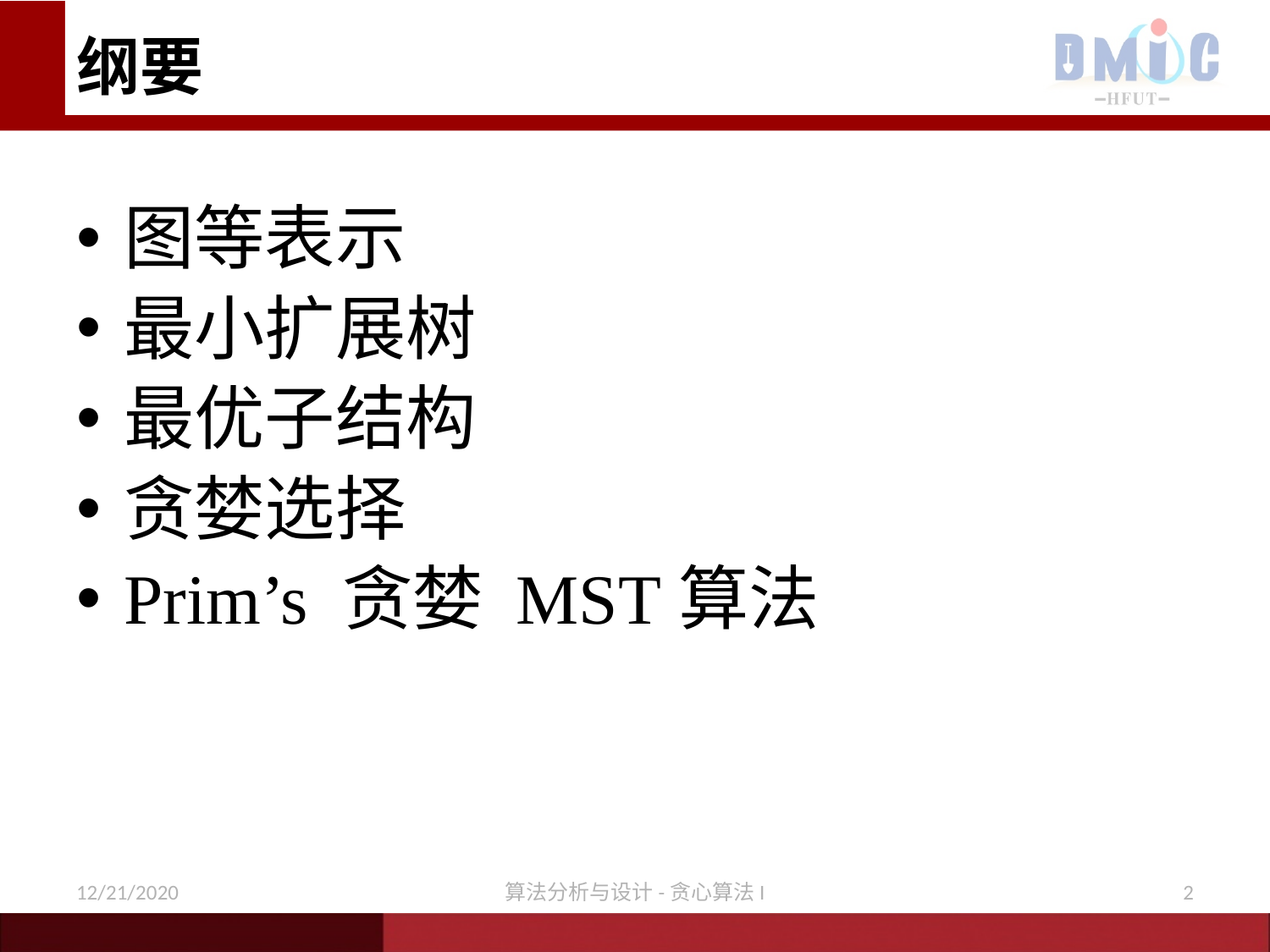

# 纲要
图等表示
最小扩展树
最优子结构
贪婪选择
Prim’s 贪婪 MST算法

12/21/2020
算法分析与设计-贪心算法I
2